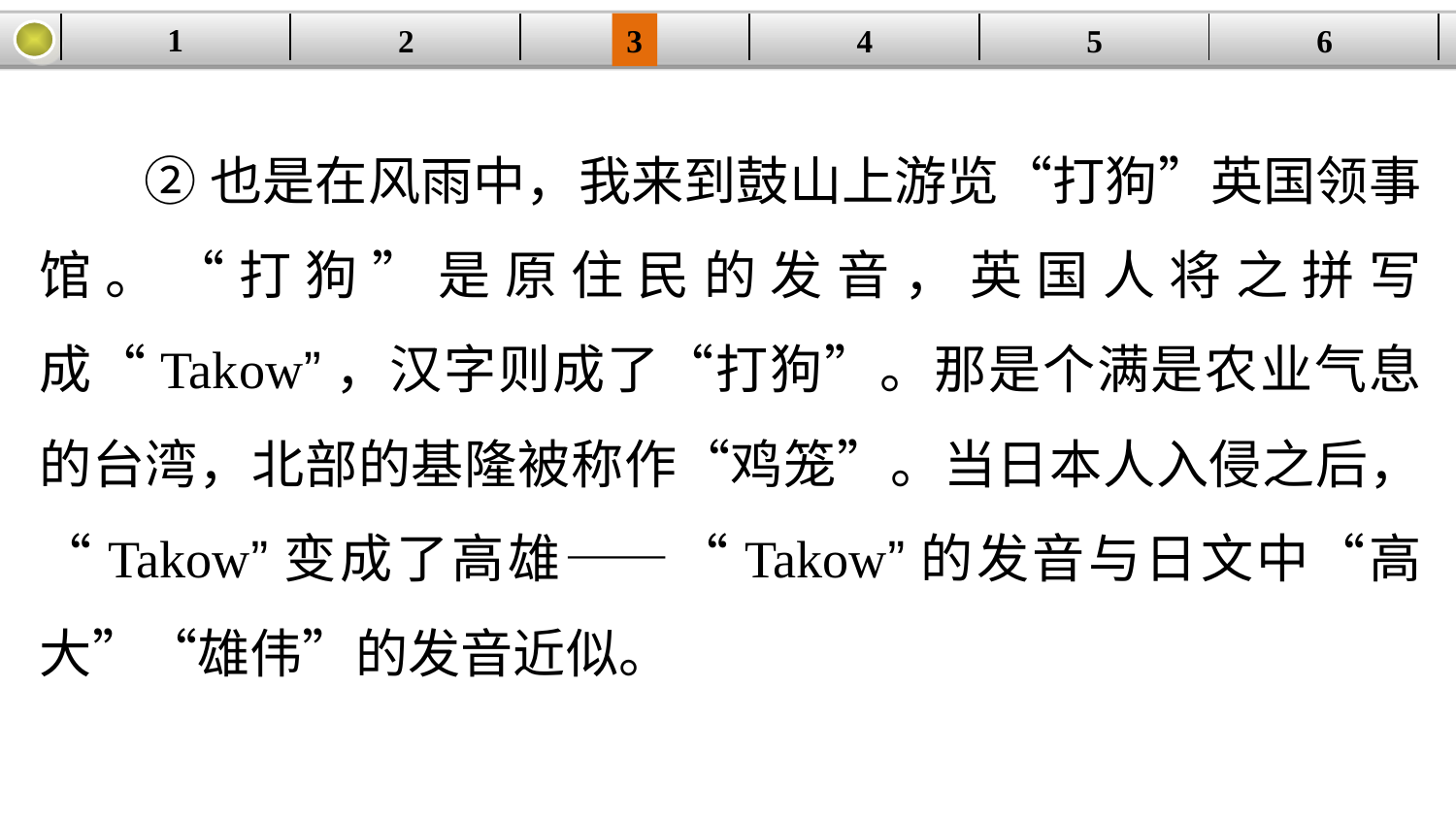

1
2
3
4
|  |  |  |  |  |  |
| --- | --- | --- | --- | --- | --- |
5
6

②也是在风雨中，我来到鼓山上游览“打狗”英国领事馆。“打狗”是原住民的发音，英国人将之拼写成“Takow”，汉字则成了“打狗”。那是个满是农业气息的台湾，北部的基隆被称作“鸡笼”。当日本人入侵之后，“Takow”变成了高雄——“Takow”的发音与日文中“高大”“雄伟”的发音近似。